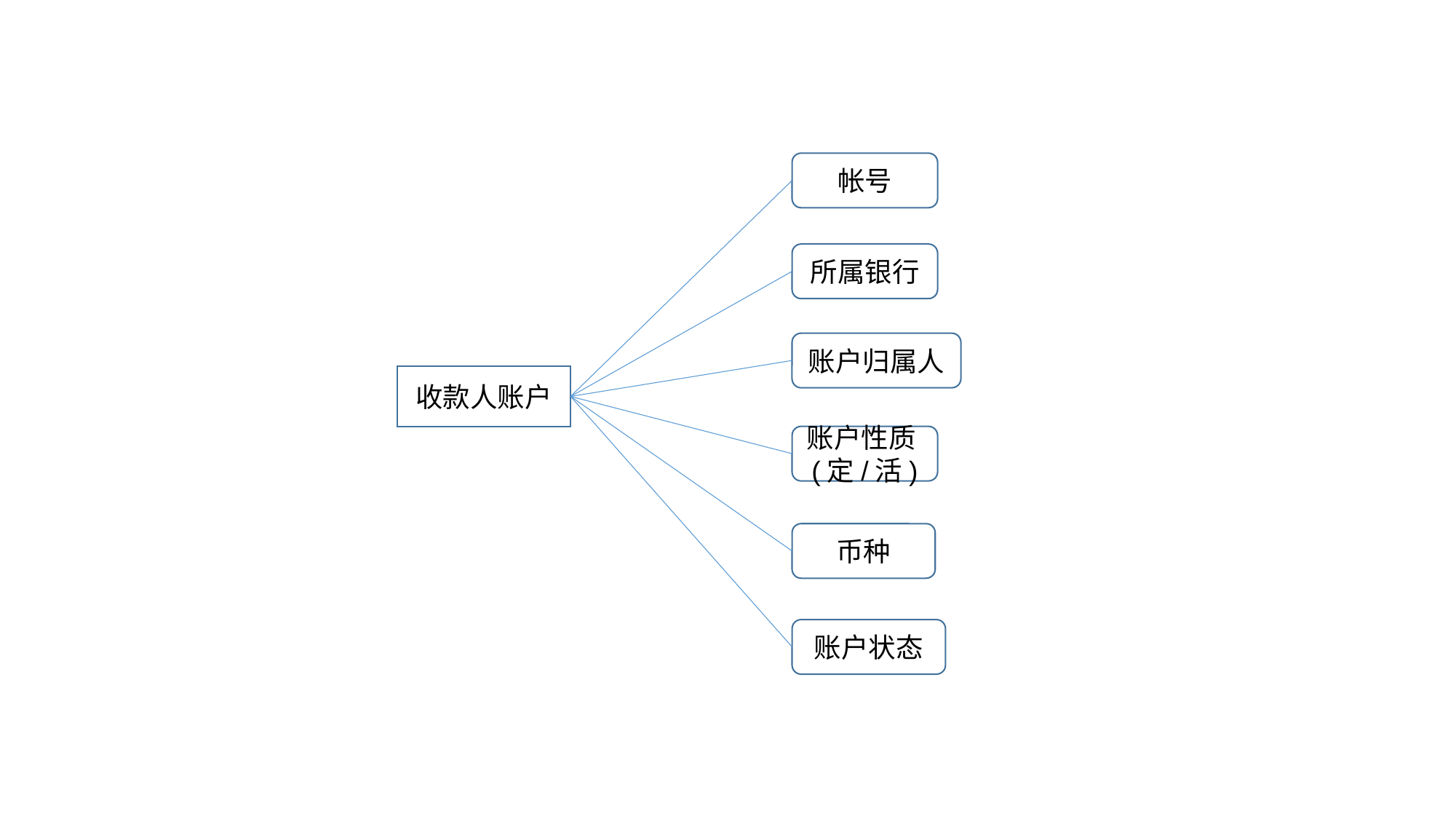

帐号
所属银行
账户归属人
收款人账户
账户性质(定/活)
币种
账户状态